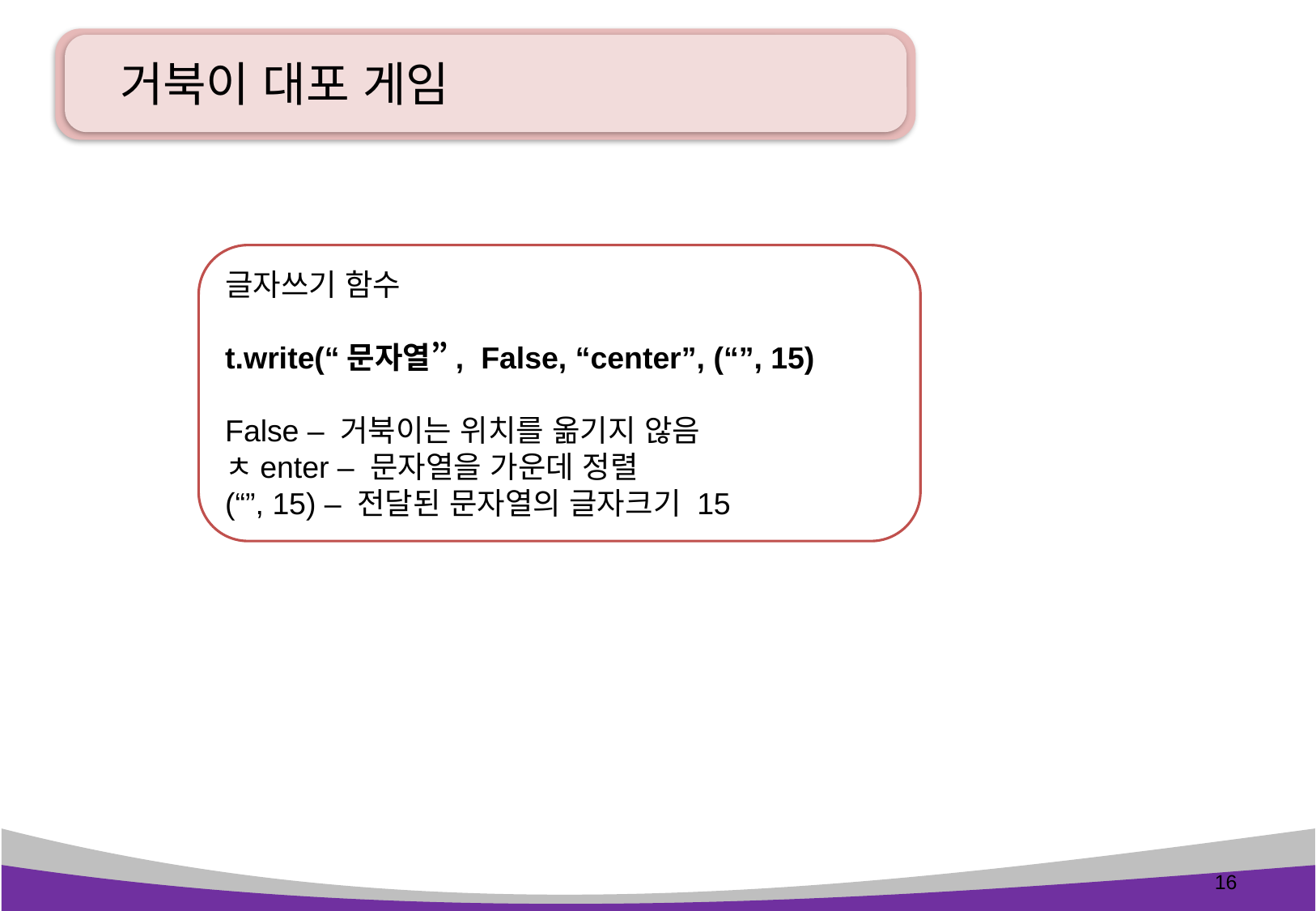

# 거북이 대포 게임
글자쓰기 함수

t.write(“문자열”,  False, “center”, (“”, 15)

False – 거북이는 위치를 옮기지 않음
ㅊenter – 문자열을 가운데 정렬
(“”, 15) – 전달된 문자열의 글자크기 15
16